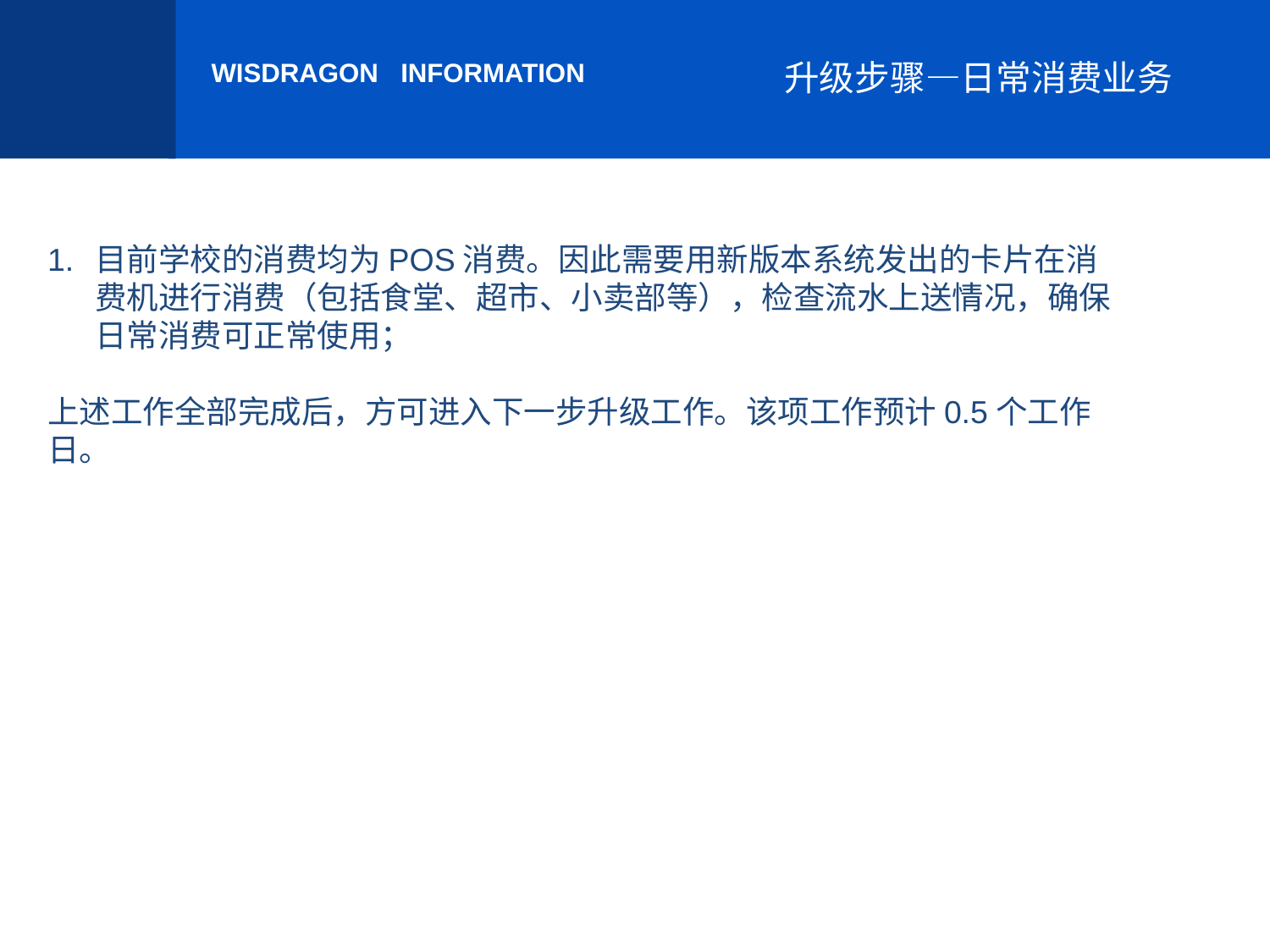

升级步骤—日常消费业务

目前学校的消费均为POS消费。因此需要用新版本系统发出的卡片在消费机进行消费（包括食堂、超市、小卖部等），检查流水上送情况，确保日常消费可正常使用；

上述工作全部完成后，方可进入下一步升级工作。该项工作预计0.5个工作日。